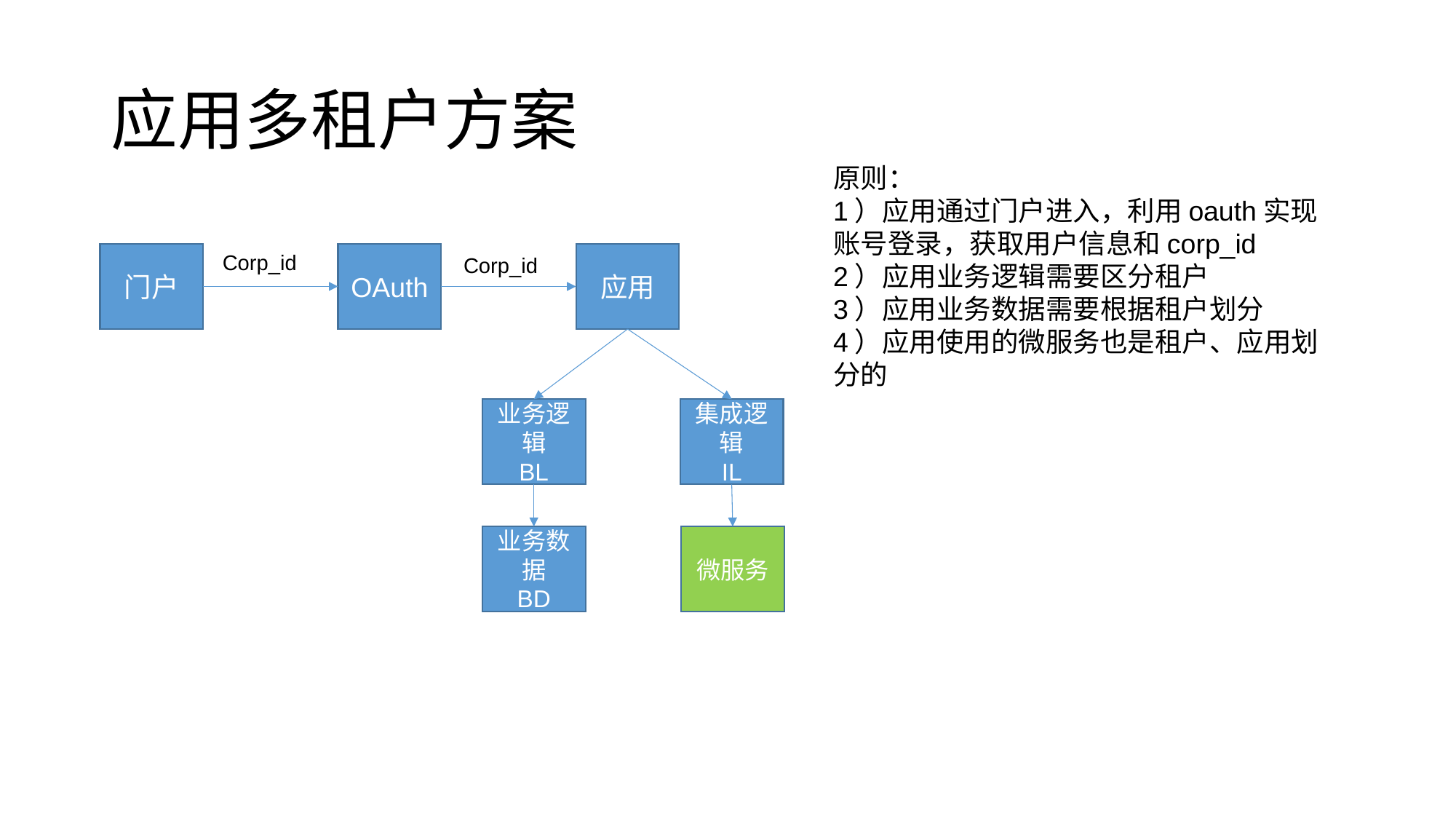

# 应用多租户方案
原则：
1）应用通过门户进入，利用oauth实现账号登录，获取用户信息和corp_id
2）应用业务逻辑需要区分租户
3）应用业务数据需要根据租户划分
4）应用使用的微服务也是租户、应用划分的
门户
Corp_id
OAuth
应用
Corp_id
业务逻辑
BL
集成逻辑
IL
业务数据
BD
微服务